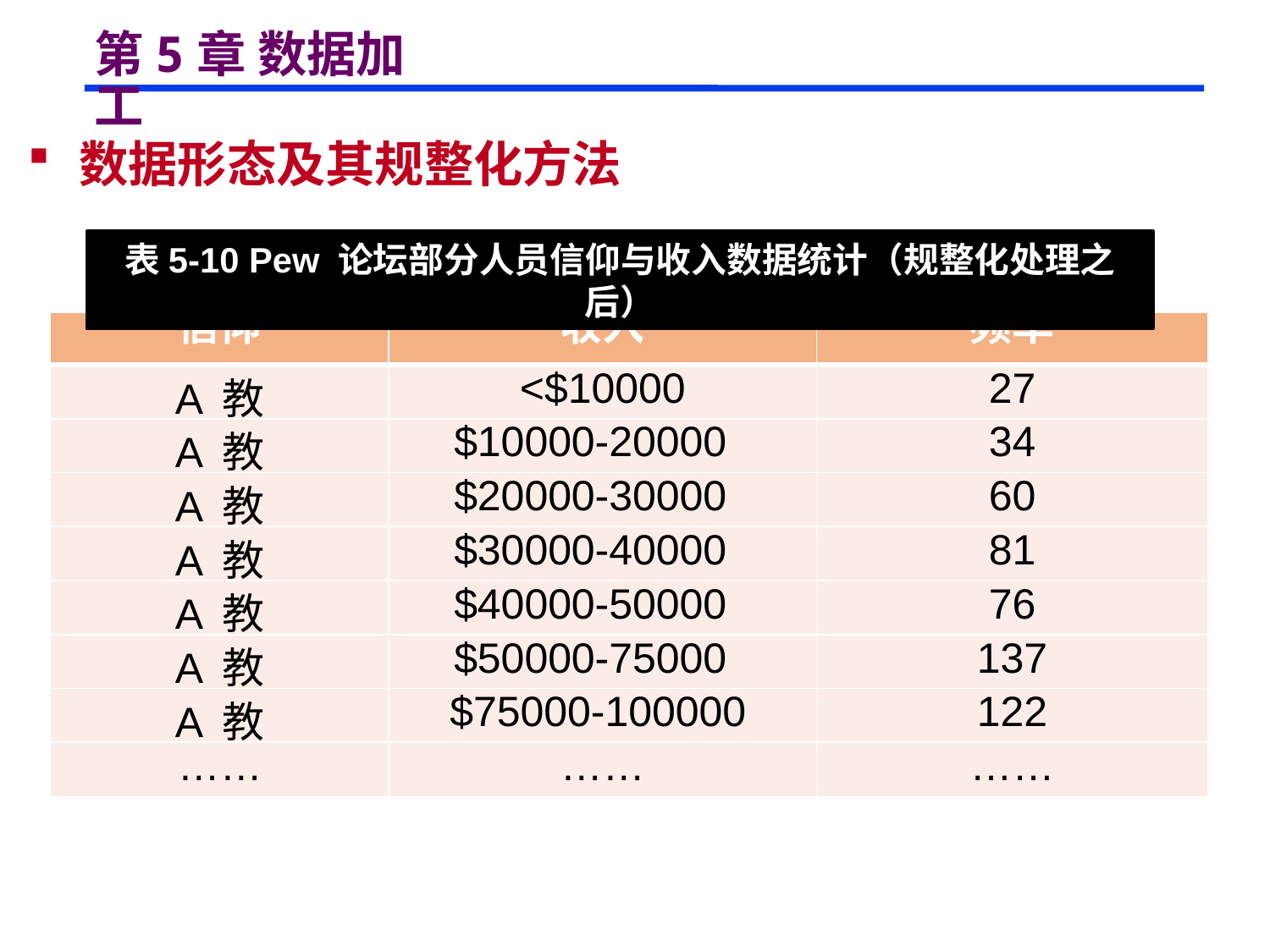

# 第5章 数据加工
 数据形态及其规整化方法
表5-10 Pew 论坛部分人员信仰与收入数据统计（规整化处理之后）
| 信仰 | 收入 | 频率 |
| --- | --- | --- |
| A 教 | <$10000 | 27 |
| A 教 | $10000-20000 | 34 |
| A 教 | $20000-30000 | 60 |
| A 教 | $30000-40000 | 81 |
| A 教 | $40000-50000 | 76 |
| A 教 | $50000-75000 | 137 |
| A 教 | $75000-100000 | 122 |
| …… | …… | …… |